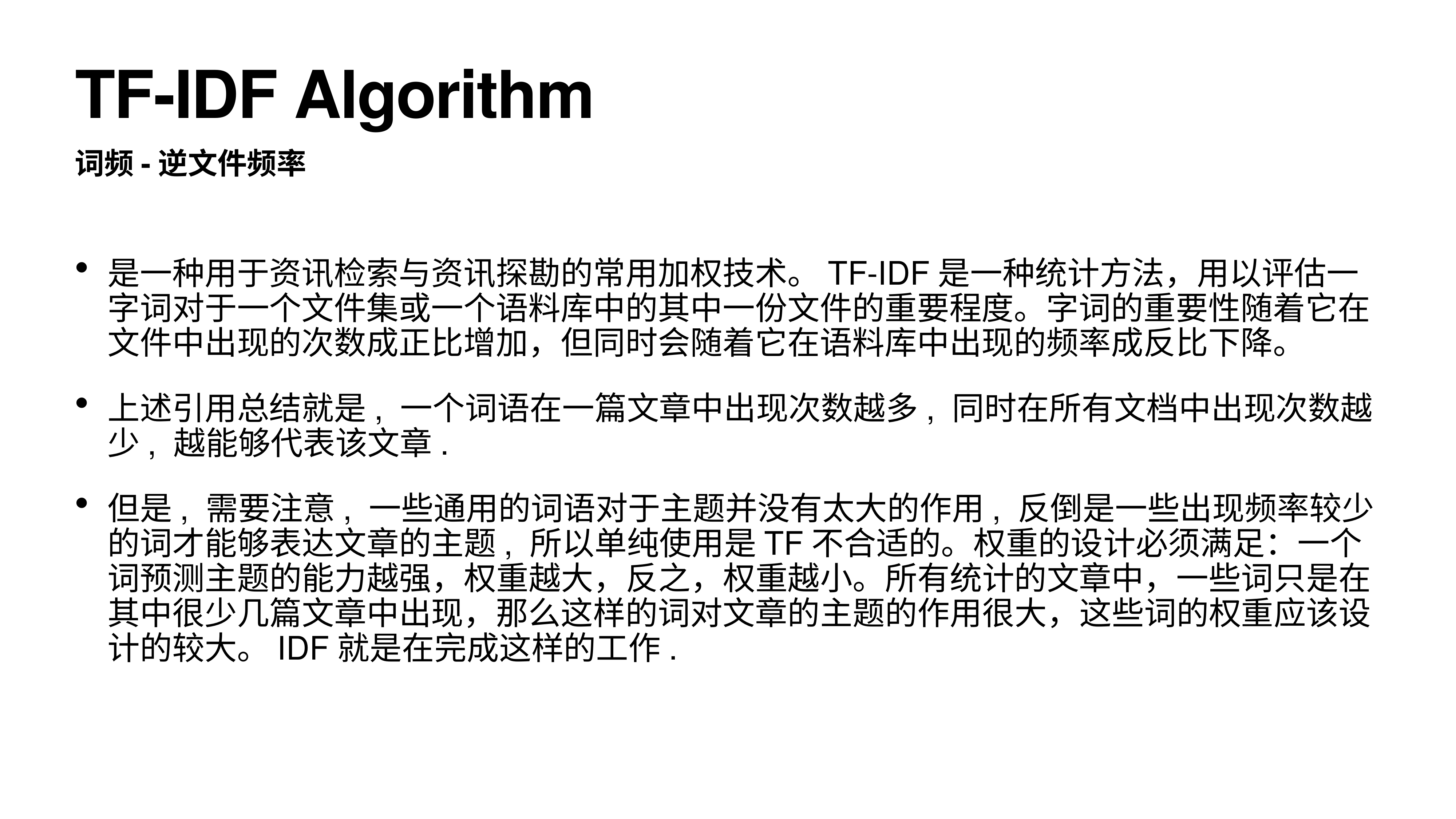

# TF-IDF Algorithm
词频-逆文件频率
是一种用于资讯检索与资讯探勘的常用加权技术。TF-IDF是一种统计方法，用以评估一字词对于一个文件集或一个语料库中的其中一份文件的重要程度。字词的重要性随着它在文件中出现的次数成正比增加，但同时会随着它在语料库中出现的频率成反比下降。
上述引用总结就是, 一个词语在一篇文章中出现次数越多, 同时在所有文档中出现次数越少, 越能够代表该文章.
但是, 需要注意, 一些通用的词语对于主题并没有太大的作用, 反倒是一些出现频率较少的词才能够表达文章的主题, 所以单纯使用是TF不合适的。权重的设计必须满足：一个词预测主题的能力越强，权重越大，反之，权重越小。所有统计的文章中，一些词只是在其中很少几篇文章中出现，那么这样的词对文章的主题的作用很大，这些词的权重应该设计的较大。IDF就是在完成这样的工作.